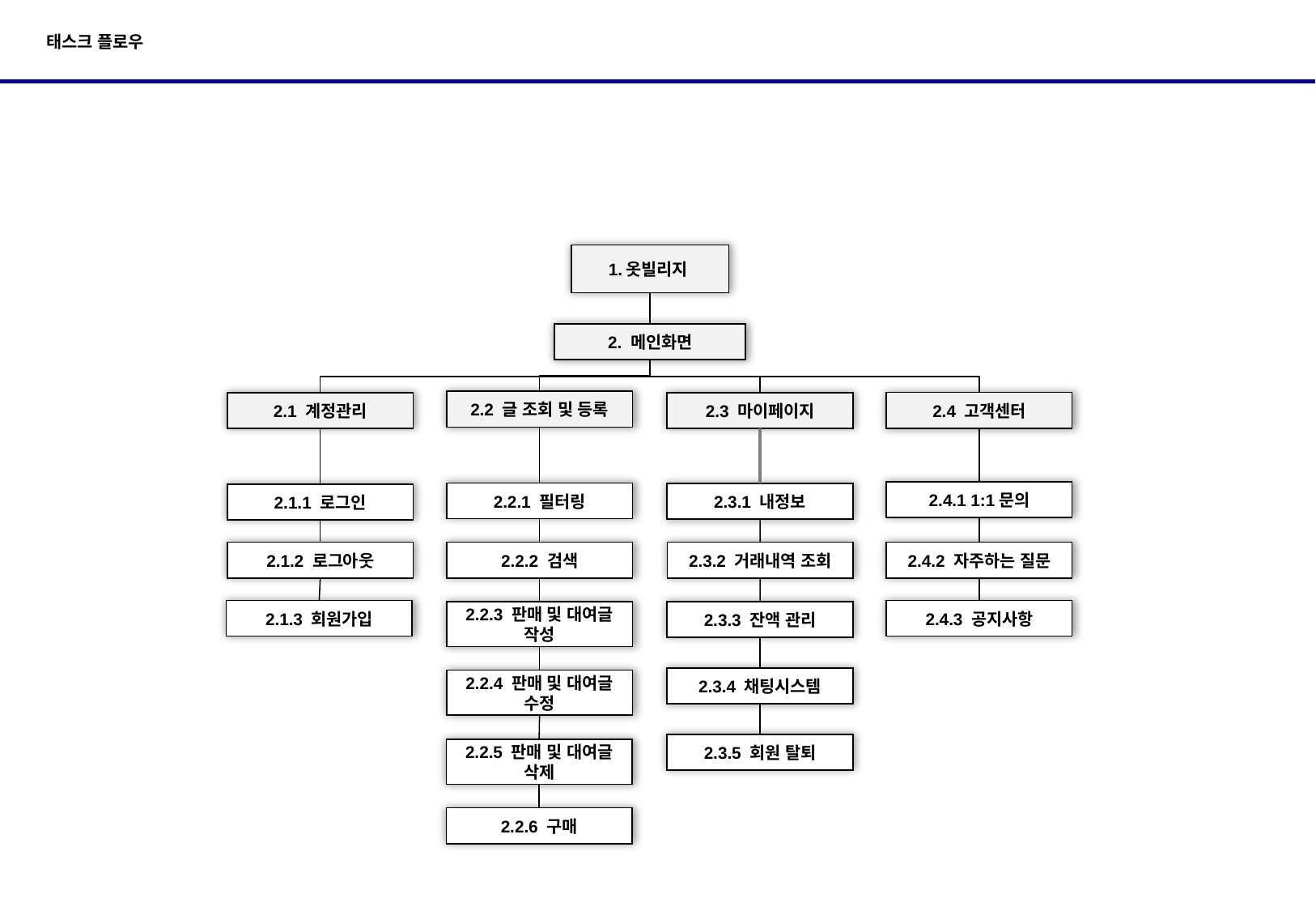

# 태스크 플로우
 1.옷빌리지
2. 메인화면

2.2 글 조회 및 등록

2.4 고객센터

2.1 계정관리

2.3 마이페이지

2.4.1 1:1문의
2.2.1 필터링
2.3.1 내정보
2.1.1 로그인
2.4.2 자주하는 질문
2.2.2 검색
2.3.2 거래내역 조회
2.1.2 로그아웃
2.4.3 공지사항
2.1.3 회원가입
2.3.3 잔액 관리
2.2.3 판매 및 대여글 작성
2.3.4 채팅시스템

2.2.4 판매 및 대여글 수정
2.3.5 회원 탈퇴
2.2.5 판매 및 대여글 삭제
2.2.6 구매